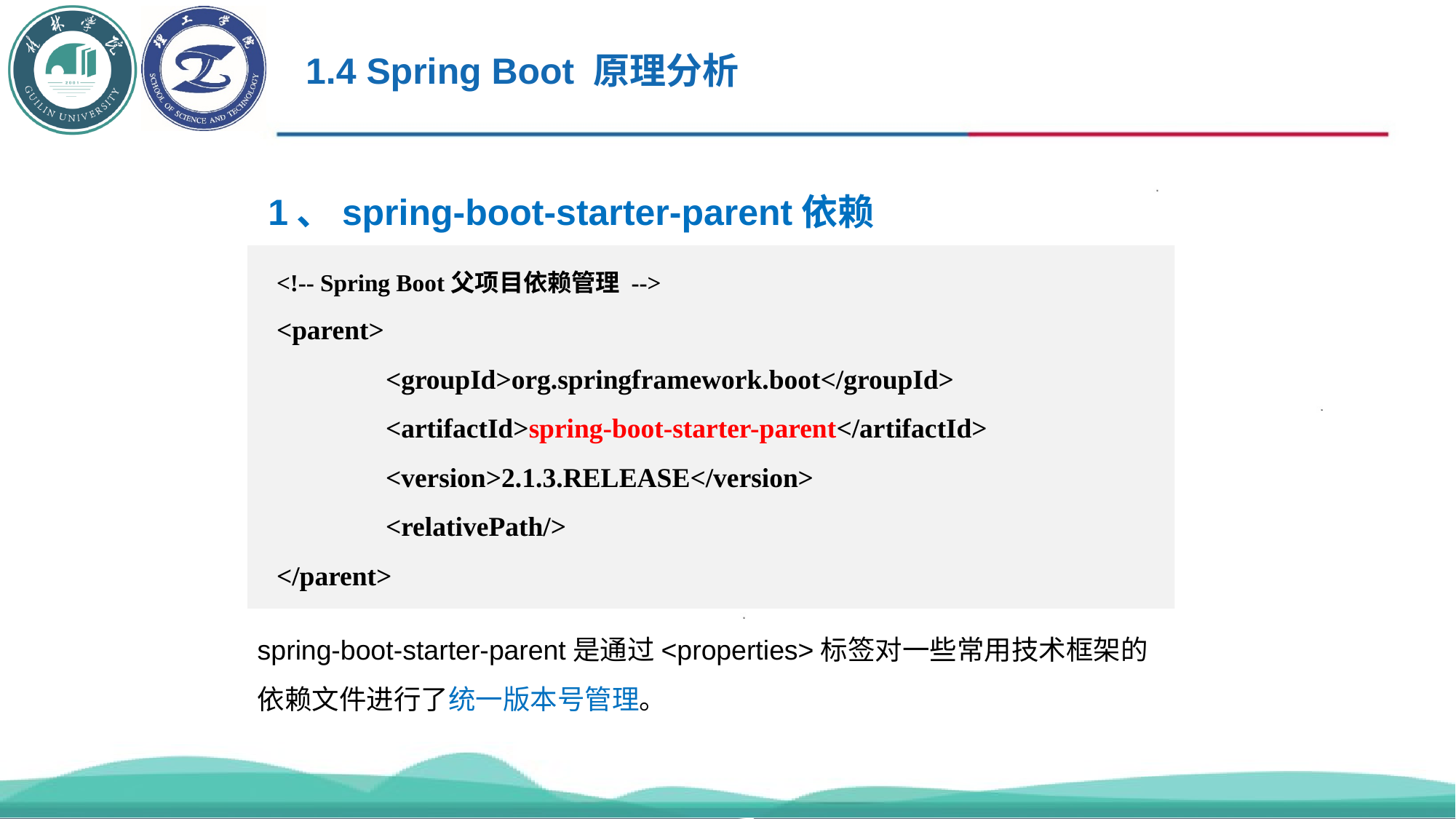

1.4 Spring Boot 原理分析
1、spring-boot-starter-parent依赖

<!-- Spring Boot父项目依赖管理 -->
<parent>
	<groupId>org.springframework.boot</groupId>
	<artifactId>spring-boot-starter-parent</artifactId>
	<version>2.1.3.RELEASE</version>
	<relativePath/>
</parent>

spring-boot-starter-parent是通过<properties>标签对一些常用技术框架的依赖文件进行了统一版本号管理。